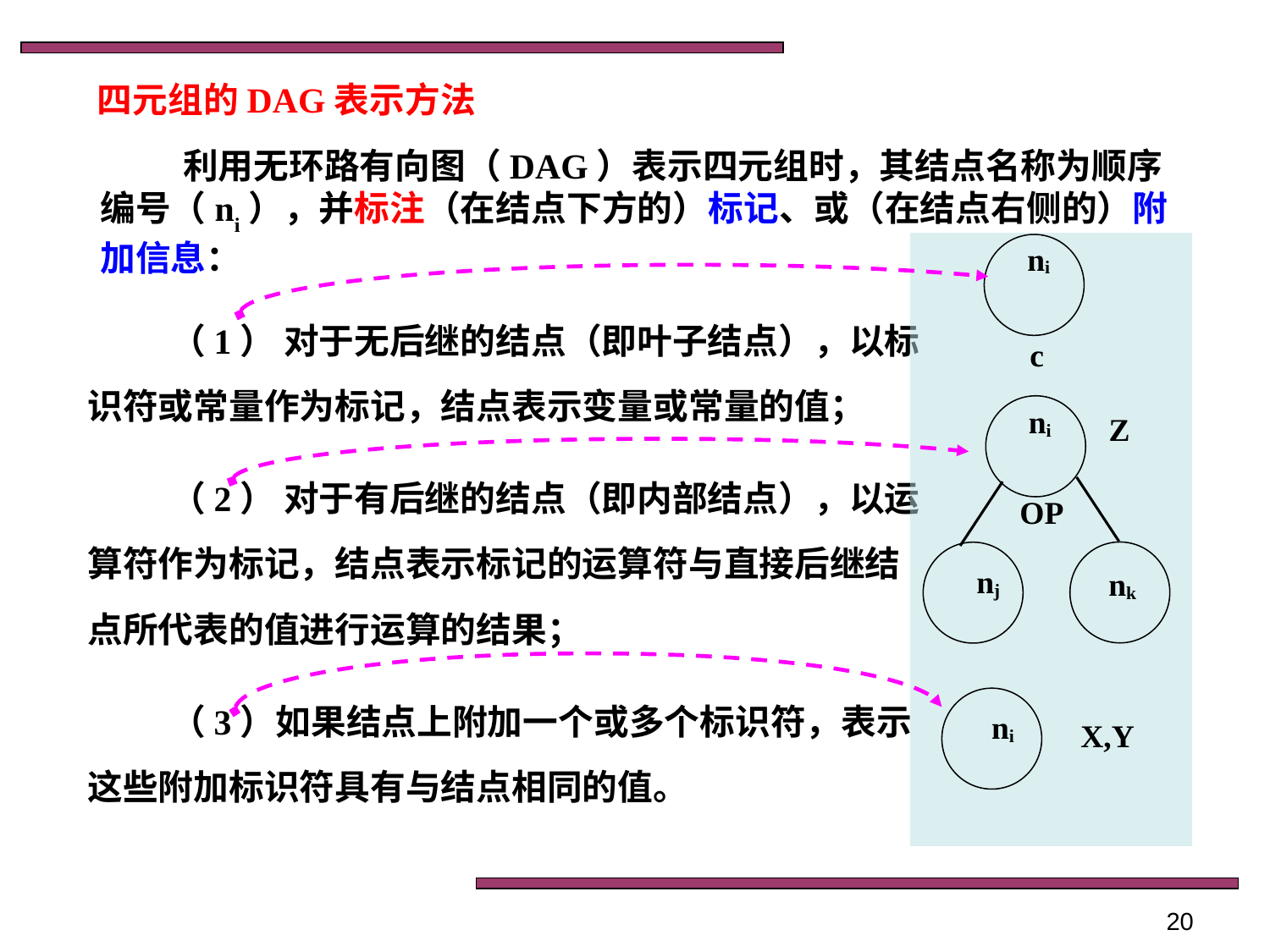

四元组的DAG表示方法
利用无环路有向图（DAG）表示四元组时，其结点名称为顺序编号（ni），并标注（在结点下方的）标记、或（在结点右侧的）附加信息：

ni

c

ni
Z

OP

nj
nk

ni
X,Y

（1） 对于无后继的结点（即叶子结点），以标识符或常量作为标记，结点表示变量或常量的值；
（2） 对于有后继的结点（即内部结点），以运算符作为标记，结点表示标记的运算符与直接后继结点所代表的值进行运算的结果；
（3）如果结点上附加一个或多个标识符，表示这些附加标识符具有与结点相同的值。

20